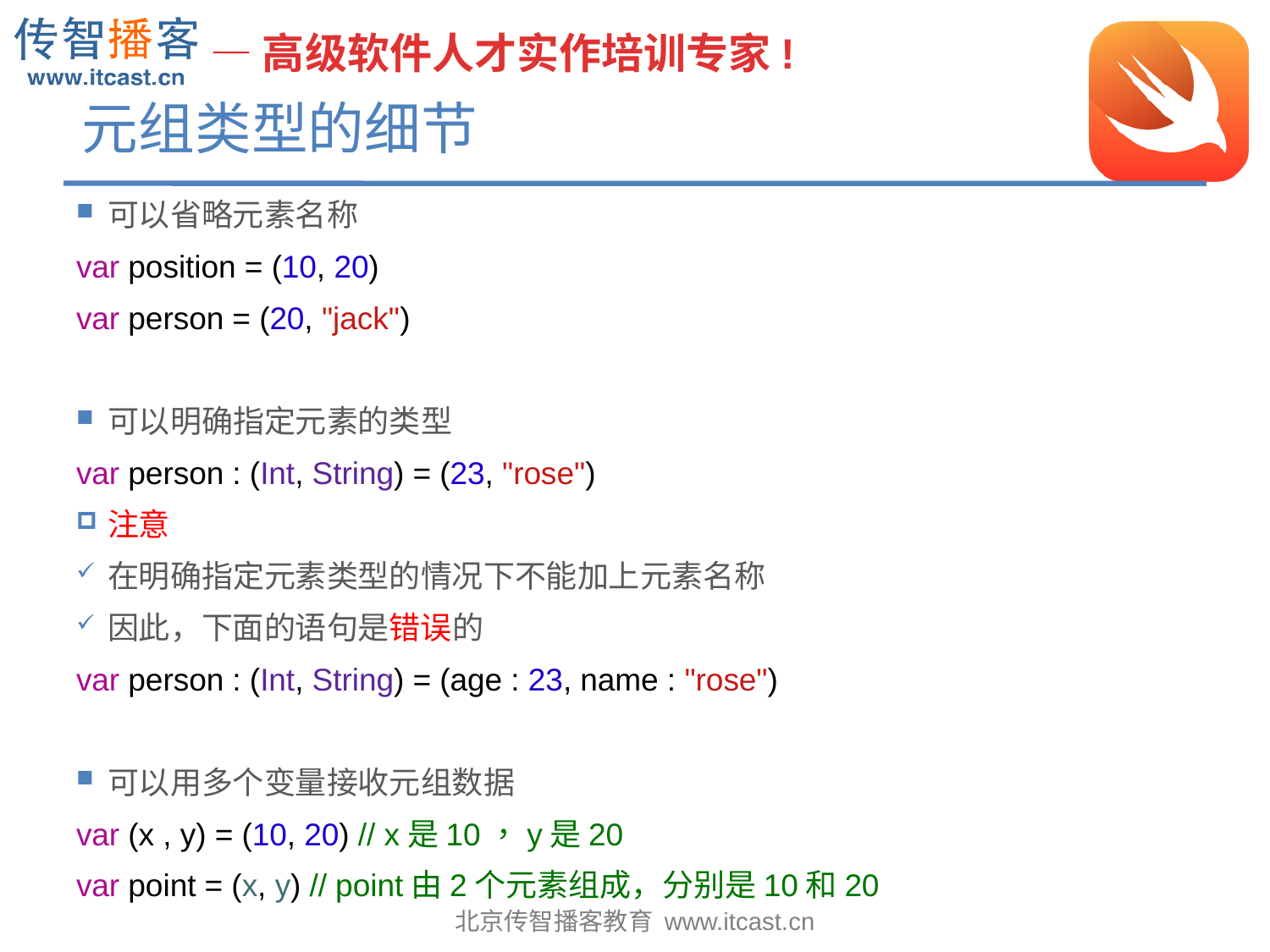

# 元组类型的细节
可以省略元素名称
var position = (10, 20)
var person = (20, "jack")

可以明确指定元素的类型
var person : (Int, String) = (23, "rose")
注意
在明确指定元素类型的情况下不能加上元素名称
因此，下面的语句是错误的
var person : (Int, String) = (age : 23, name : "rose")

可以用多个变量接收元组数据
var (x , y) = (10, 20) // x是10，y是20
var point = (x, y) // point由2个元素组成，分别是10和20